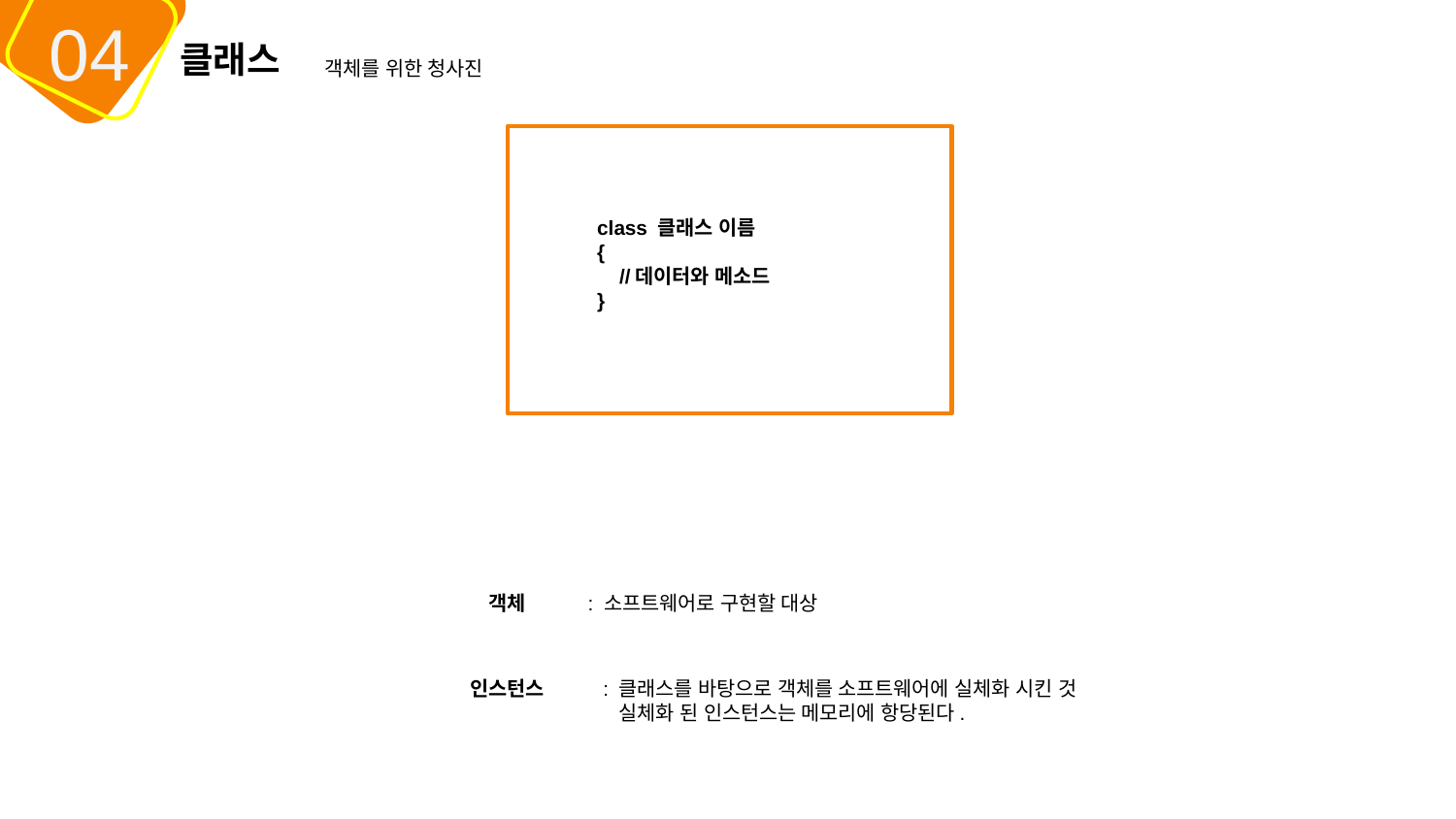

04
클래스
객체를 위한 청사진

class 클래스 이름
{
    //데이터와 메소드
}
객체
: 소프트웨어로 구현할 대상
인스턴스
: 클래스를 바탕으로 객체를 소프트웨어에 실체화 시킨 것
  실체화 된 인스턴스는 메모리에 항당된다.